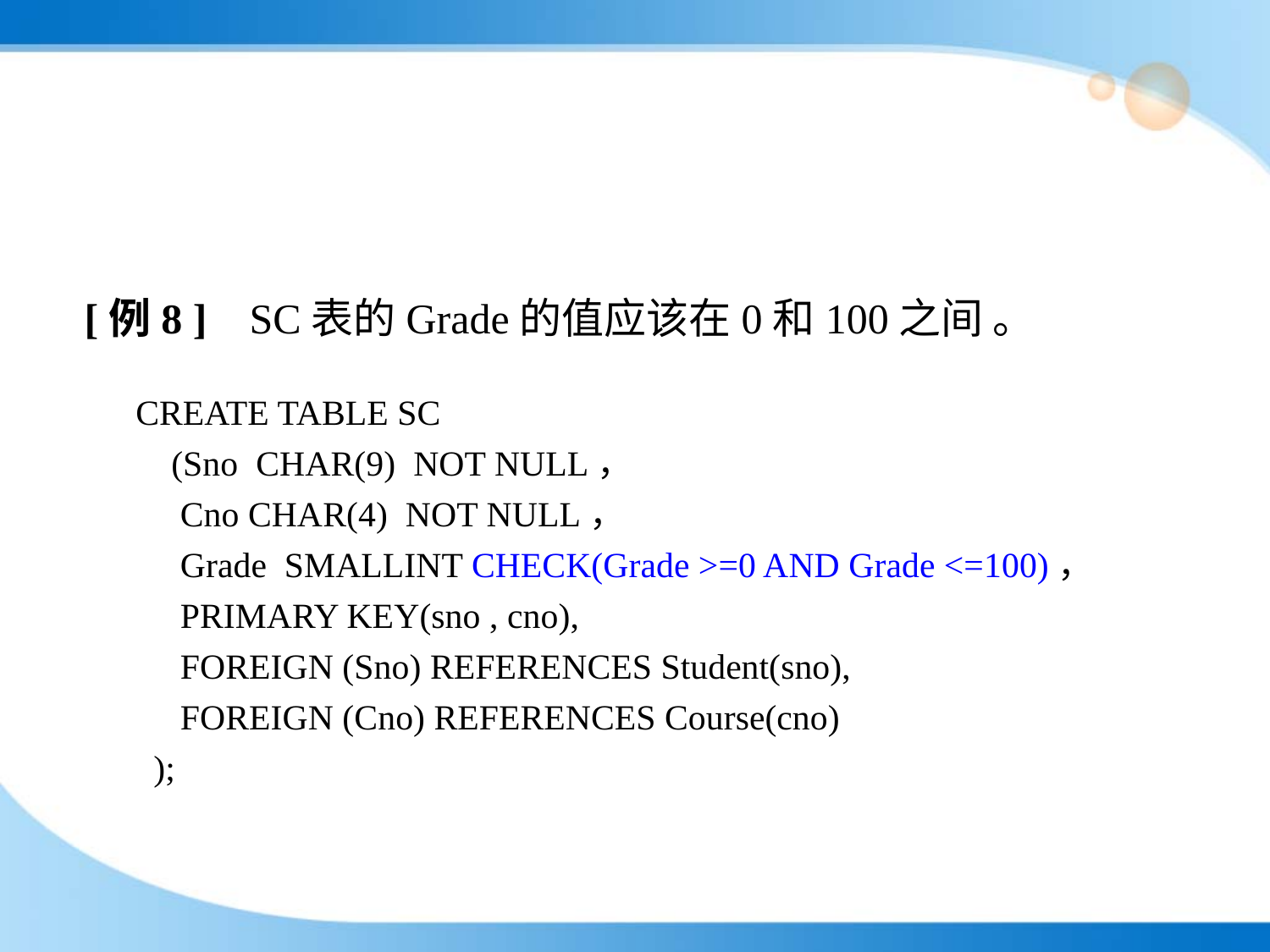

[例8 ]    SC表的Grade的值应该在0和100之间 。
CREATE TABLE SC
    (Sno  CHAR(9)  NOT NULL，
     Cno CHAR(4)  NOT NULL，
     Grade  SMALLINT CHECK(Grade >=0 AND Grade <=100)，
     PRIMARY KEY(sno , cno),
     FOREIGN (Sno) REFERENCES Student(sno),
     FOREIGN (Cno) REFERENCES Course(cno)
  );